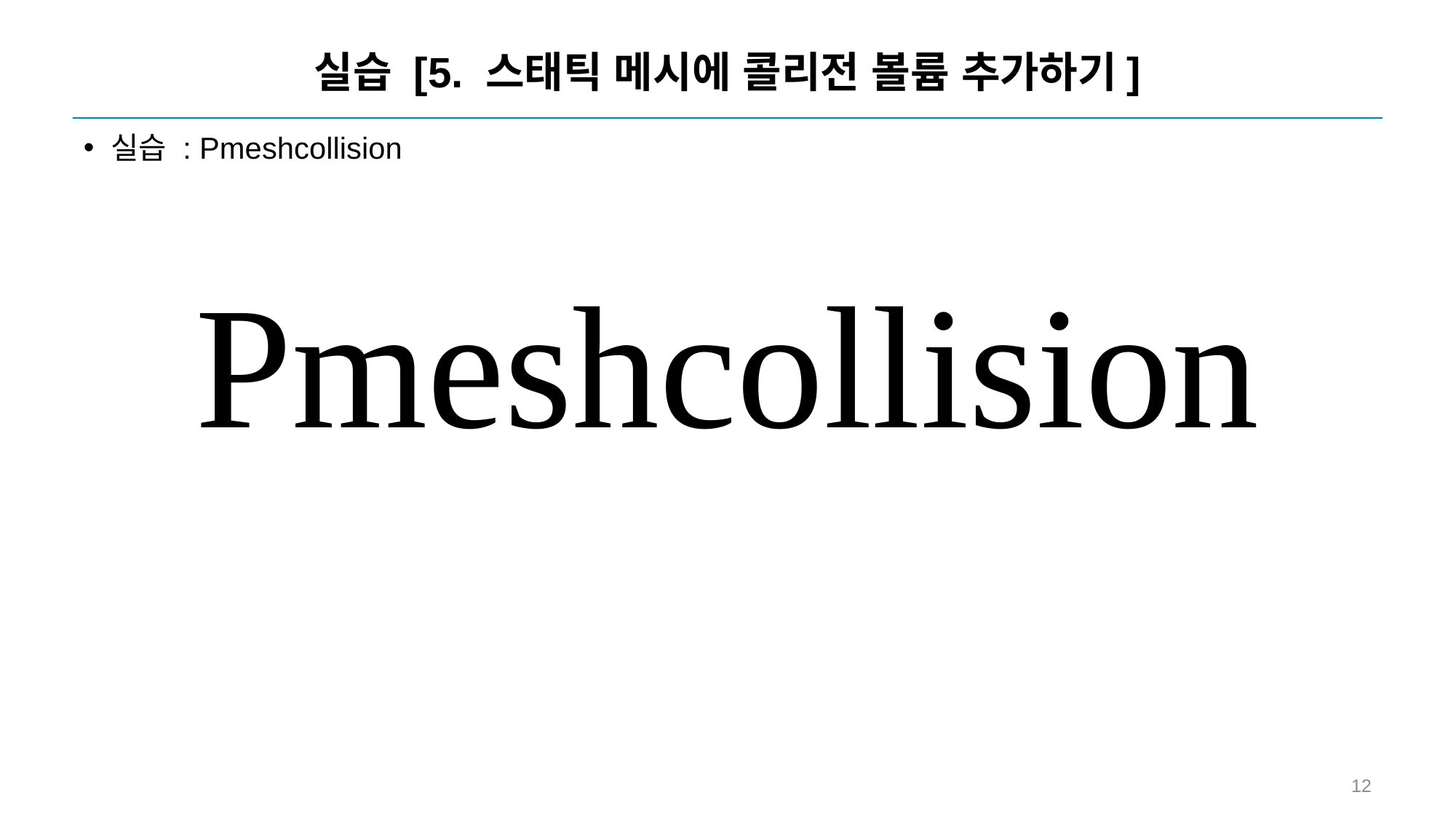

# 실습 [5. 스태틱 메시에 콜리전 볼륨 추가하기]
실습 : Pmeshcollision

Pmeshcollision
12